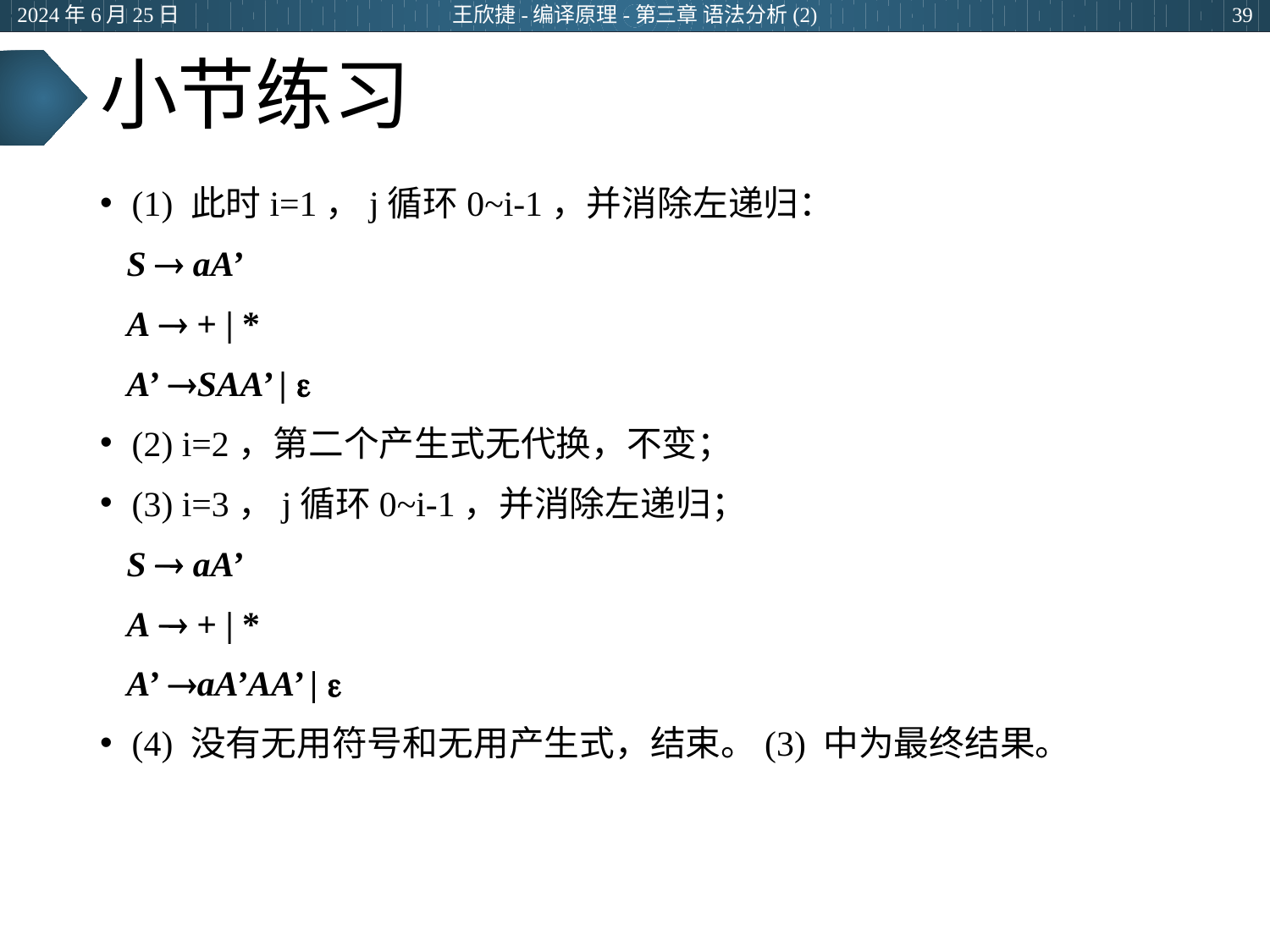

2024年6月25日
王欣捷-编译原理-第三章 语法分析(2)
39
# 小节练习
(1) 此时i=1，j循环0~i-1，并消除左递归：
   S → aA’
   A → + | *
   A’ →SAA’ | ε
(2) i=2，第二个产生式无代换，不变；
(3) i=3，j循环0~i-1，并消除左递归；
   S → aA’
   A → + | *
   A’ →aA’AA’ | ε
(4) 没有无用符号和无用产生式，结束。(3) 中为最终结果。